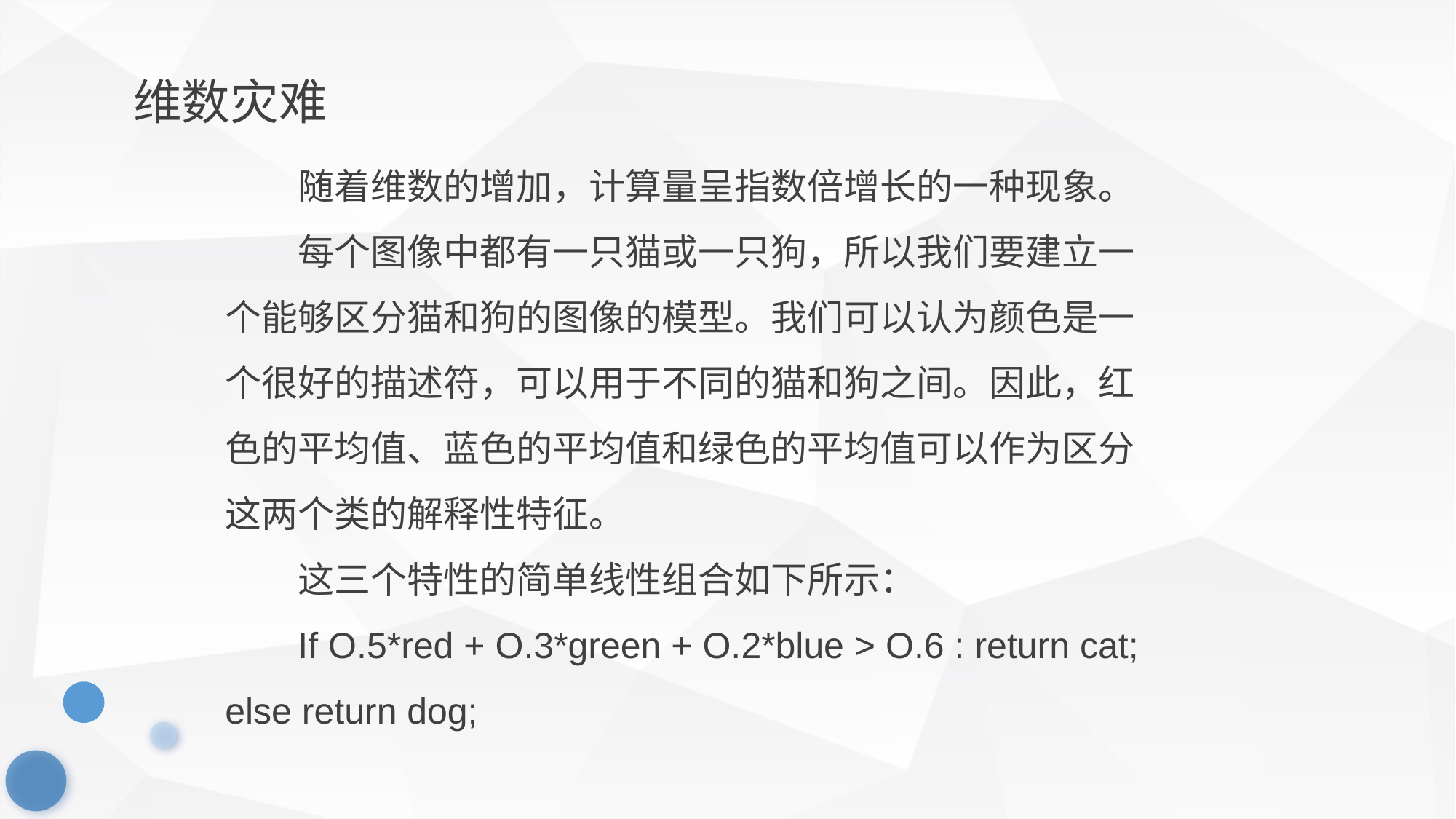

维数灾难
随着维数的增加，计算量呈指数倍增长的一种现象。
每个图像中都有一只猫或一只狗，所以我们要建立一个能够区分猫和狗的图像的模型。我们可以认为颜色是一个很好的描述符，可以用于不同的猫和狗之间。因此，红色的平均值、蓝色的平均值和绿色的平均值可以作为区分这两个类的解释性特征。
这三个特性的简单线性组合如下所示：
If O.5*red + O.3*green + O.2*blue > O.6 : return cat; else return dog;